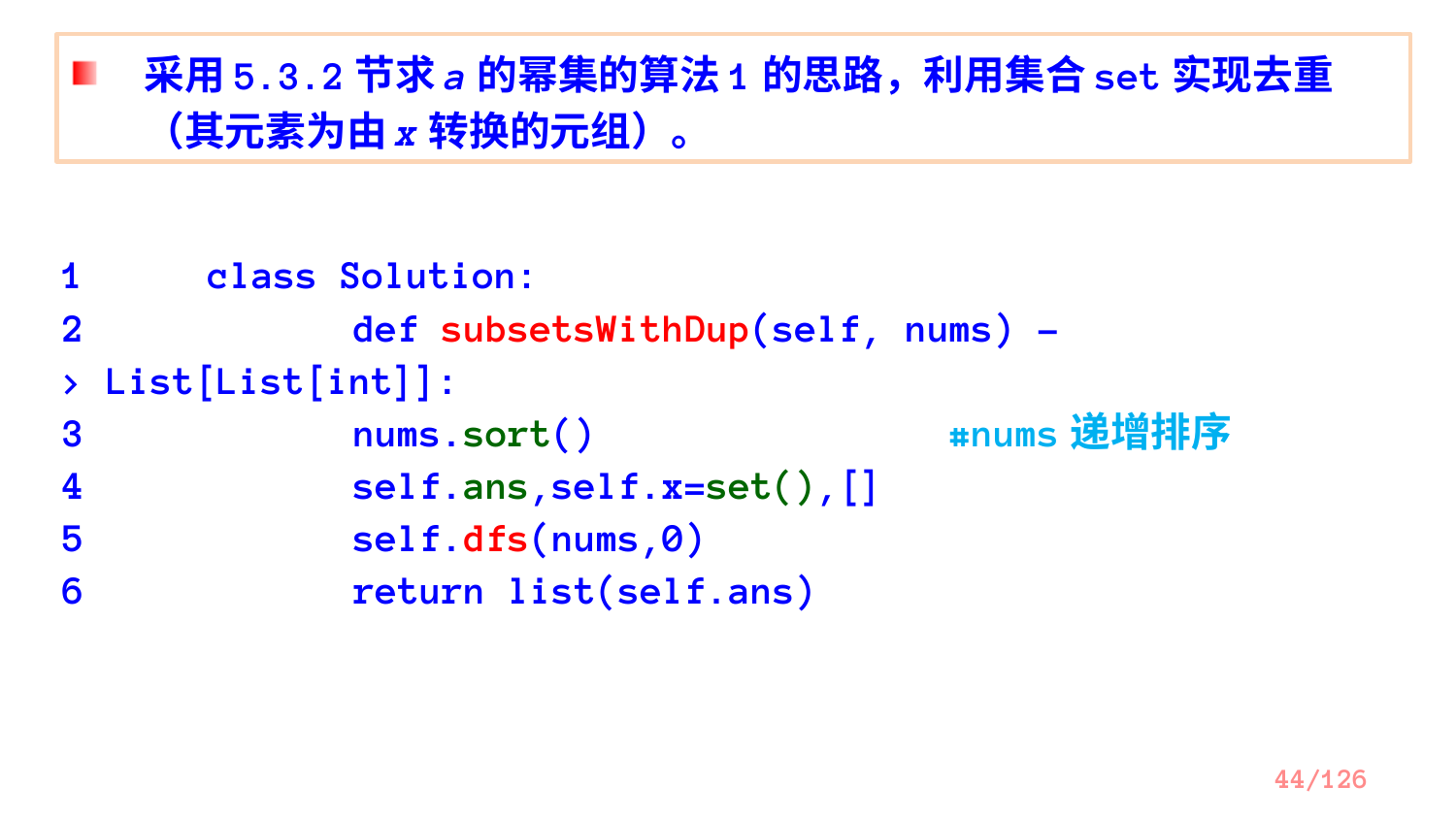

采用5.3.2节求a的幂集的算法1的思路，利用集合set实现去重（其元素为由x转换的元组）。
1	class Solution:
2 		def subsetsWithDup(self, nums) -> List[List[int]]:
3    		nums.sort()                #nums递增排序
4      	self.ans,self.x=set(),[]
5    		self.dfs(nums,0)
6      	return list(self.ans)
44/126